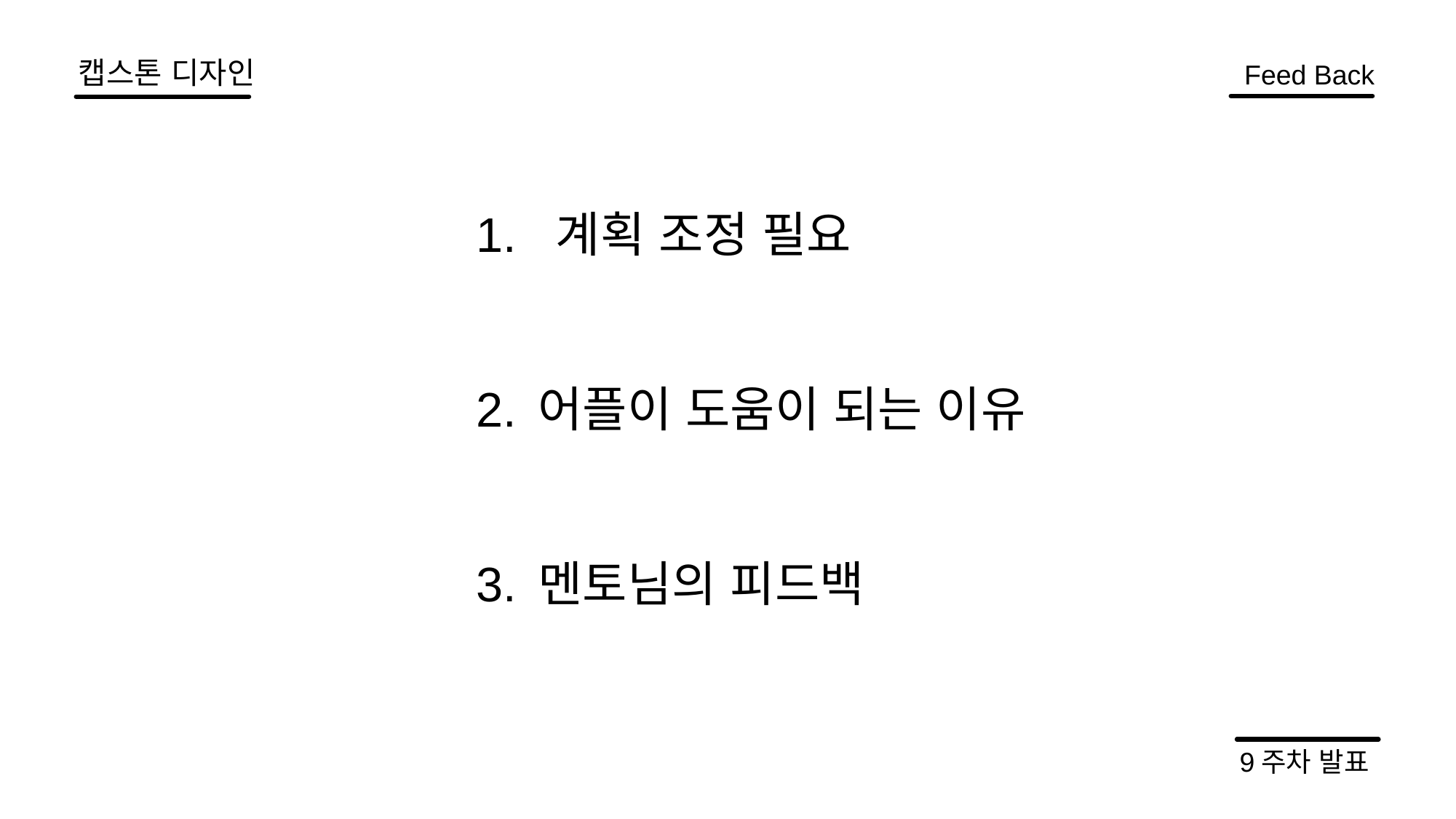

캡스톤 디자인
Feed Back
  계획 조정 필요

어플이 도움이 되는 이유

멘토님의 피드백
9주차 발표